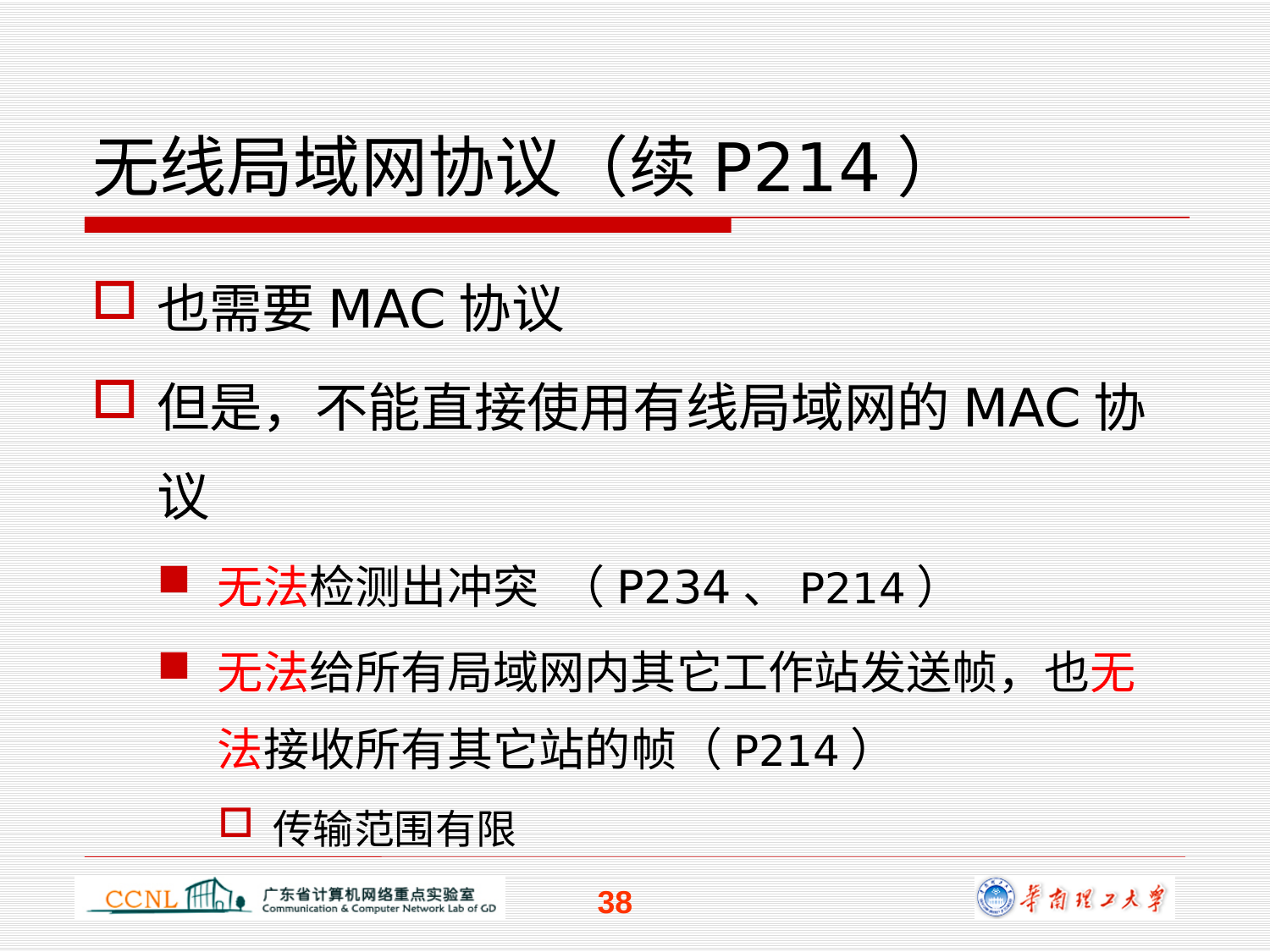

# 无线局域网协议（续P214）
也需要MAC协议
但是，不能直接使用有线局域网的MAC协议
无法检测出冲突  （P234、P214）
无法给所有局域网内其它工作站发送帧，也无法接收所有其它站的帧（P214）
传输范围有限